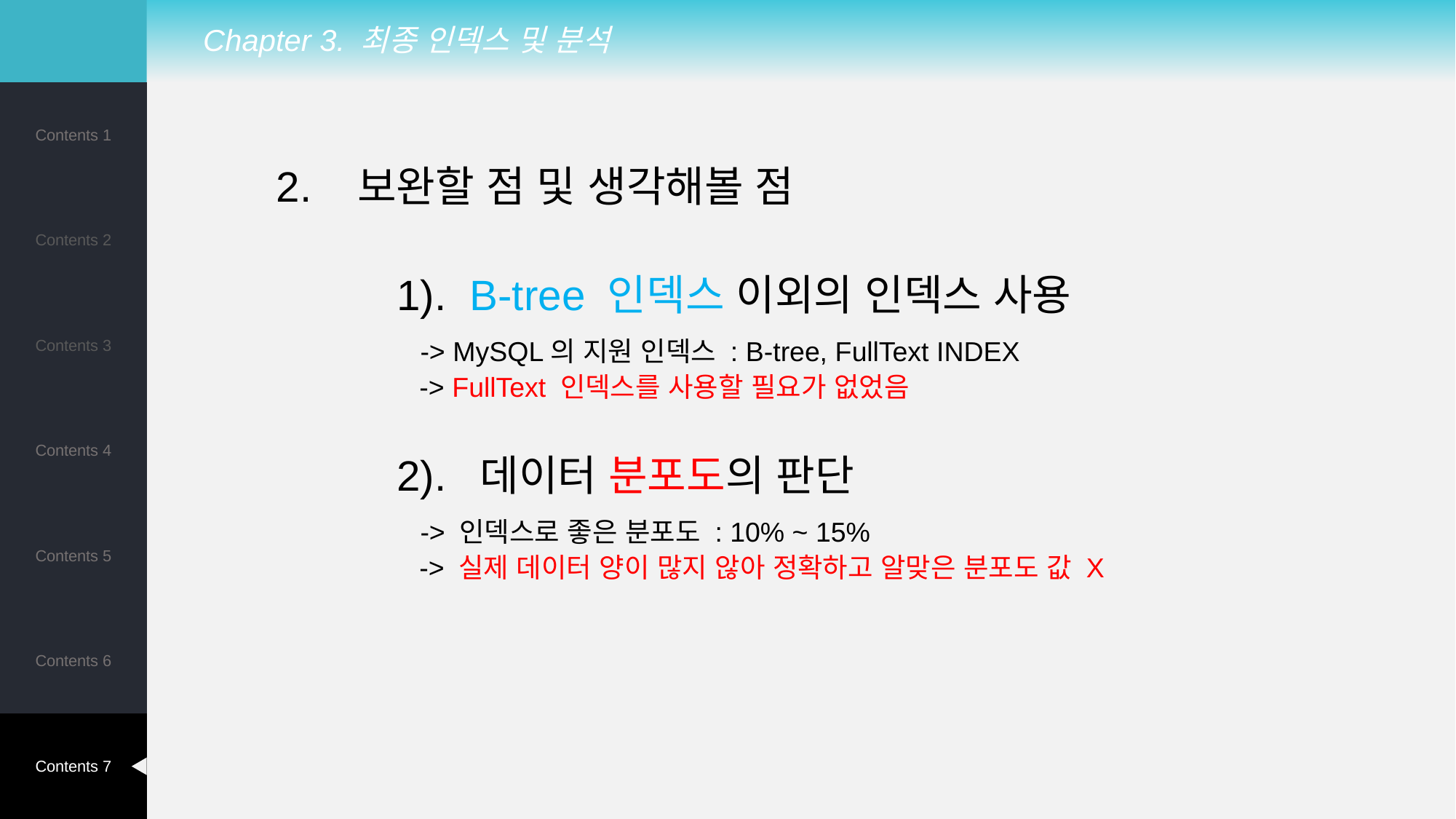

Chapter 3. 최종 인덱스 및 분석
| Contents 1 |
| --- |
| Contents 2 |
| Contents 3 |
| Contents 4 |
| Contents 5 |
| Contents 6 |
| Contents 7 |
2.   보완할 점 및 생각해볼 점
1).  B-tree 인덱스 이외의 인덱스 사용
  -> MySQL의 지원 인덱스 : B-tree, FullText INDEX
   -> FullText 인덱스를 사용할 필요가 없었음
2).  데이터 분포도의 판단
  -> 인덱스로 좋은 분포도 : 10% ~ 15%
   -> 실제 데이터 양이 많지 않아 정확하고 알맞은 분포도 값 X